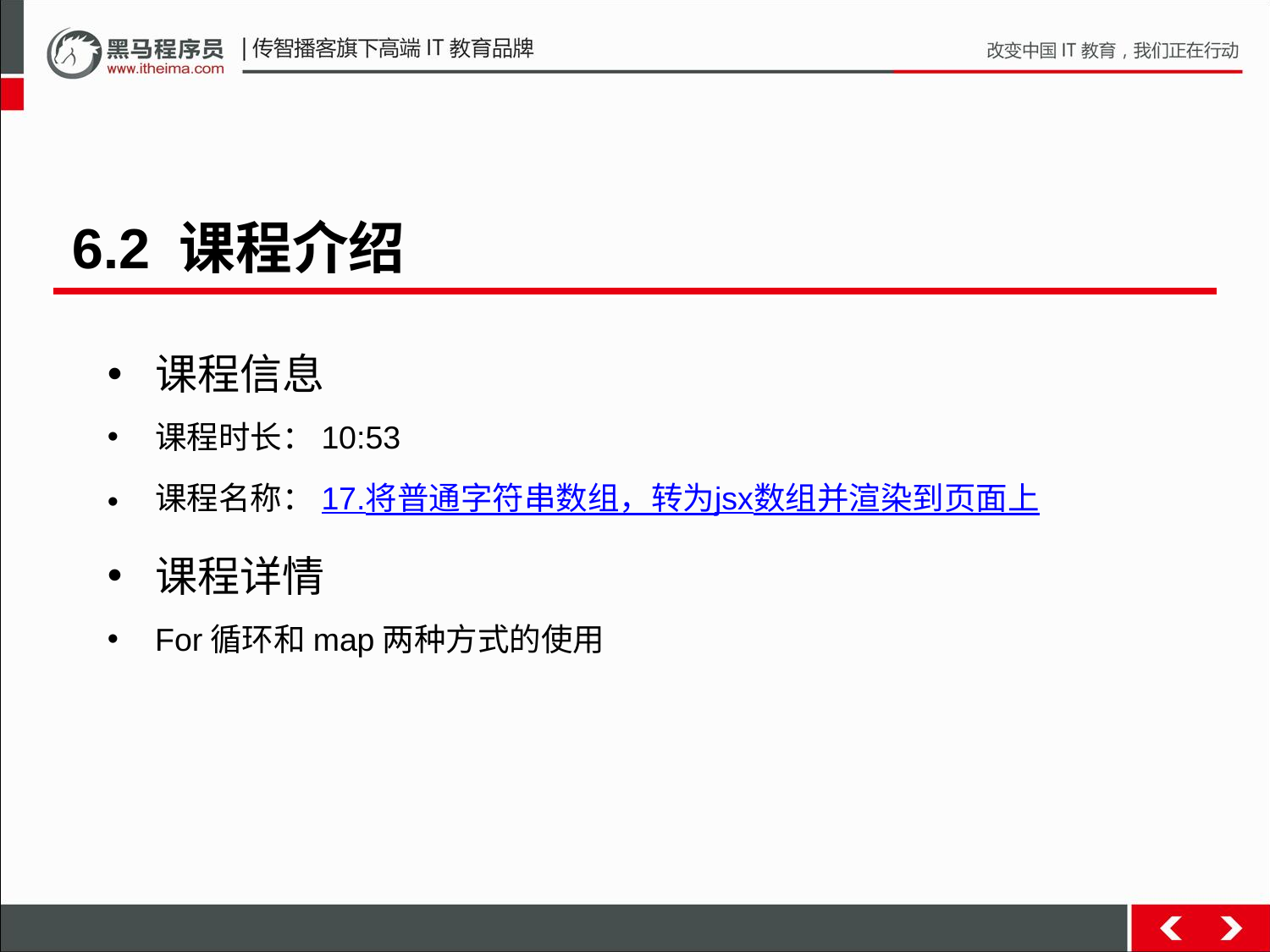

6.2 课程介绍
课程信息
课程时长：10:53
课程名称：17.将普通字符串数组，转为jsx数组并渲染到页面上
课程详情
For循环和map两种方式的使用